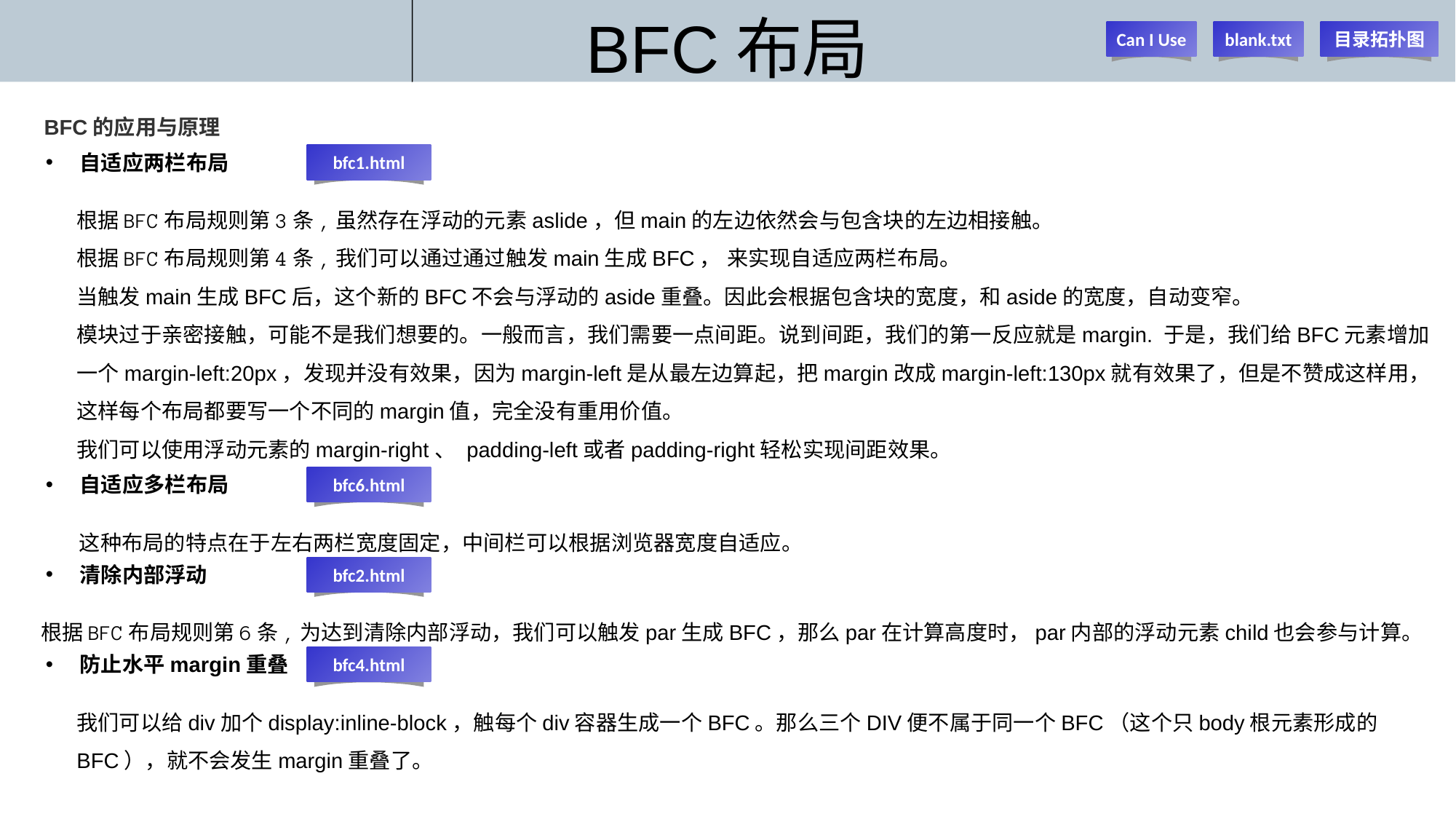

# BFC布局
Can I Use

blank.txt

目录拓扑图

BFC的应用与原理
自适应两栏布局
bfc1.html

根据BFC布局规则第3条,虽然存在浮动的元素aslide，但main的左边依然会与包含块的左边相接触。
根据BFC布局规则第4条,我们可以通过通过触发main生成BFC， 来实现自适应两栏布局。
当触发main生成BFC后，这个新的BFC不会与浮动的aside重叠。因此会根据包含块的宽度，和aside的宽度，自动变窄。
模块过于亲密接触，可能不是我们想要的。一般而言，我们需要一点间距。说到间距，我们的第一反应就是margin. 于是，我们给BFC元素增加一个margin-left:20px，发现并没有效果，因为margin-left是从最左边算起，把margin改成margin-left:130px就有效果了，但是不赞成这样用，这样每个布局都要写一个不同的margin值，完全没有重用价值。
我们可以使用浮动元素的margin-right、 padding-left或者padding-right轻松实现间距效果。
自适应多栏布局
bfc6.html

这种布局的特点在于左右两栏宽度固定，中间栏可以根据浏览器宽度自适应。
清除内部浮动
bfc2.html

根据BFC布局规则第6条,为达到清除内部浮动，我们可以触发par生成BFC，那么par在计算高度时，par内部的浮动元素child也会参与计算。
防止水平margin重叠
bfc4.html

我们可以给div加个display:inline-block，触每个div容器生成一个BFC。那么三个DIV便不属于同一个BFC（这个只body根元素形成的BFC），就不会发生margin重叠了。